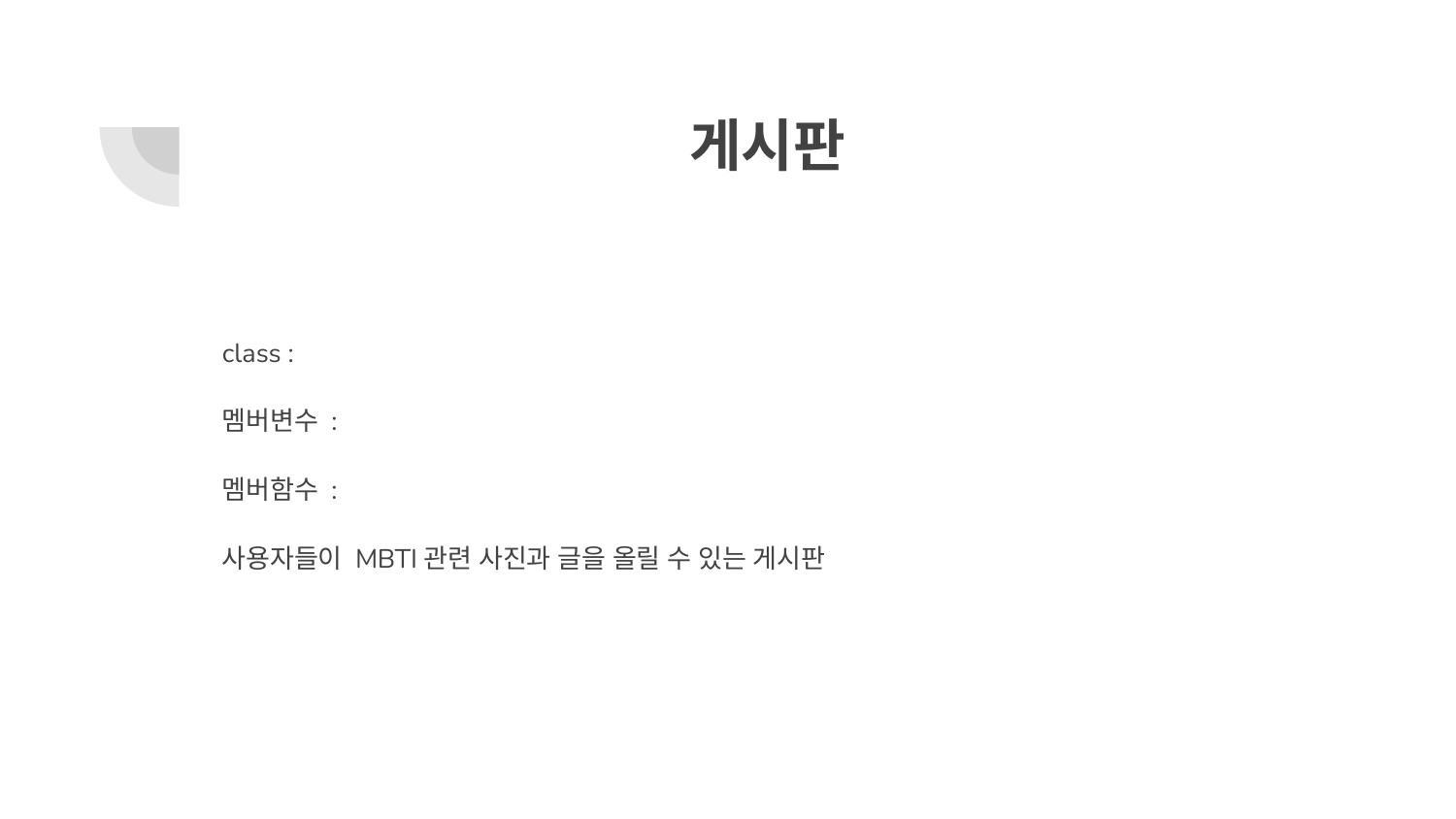

# 게시판
class :
멤버변수 :
멤버함수 :
사용자들이 MBTI관련 사진과 글을 올릴 수 있는 게시판